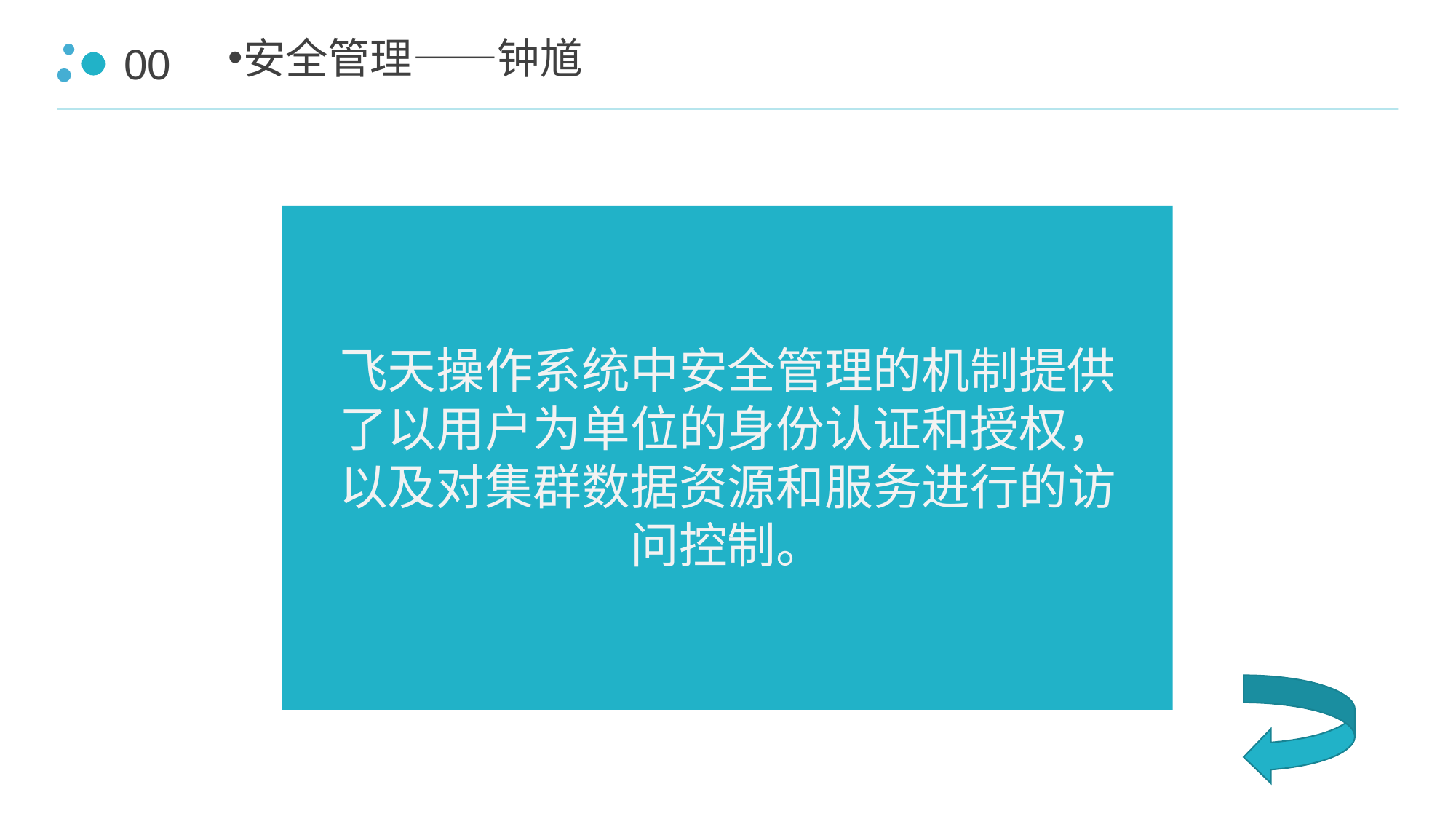

00
安全管理——钟馗

飞天操作系统中安全管理的机制提供了以用户为单位的身份认证和授权，以及对集群数据资源和服务进行的访问控制。